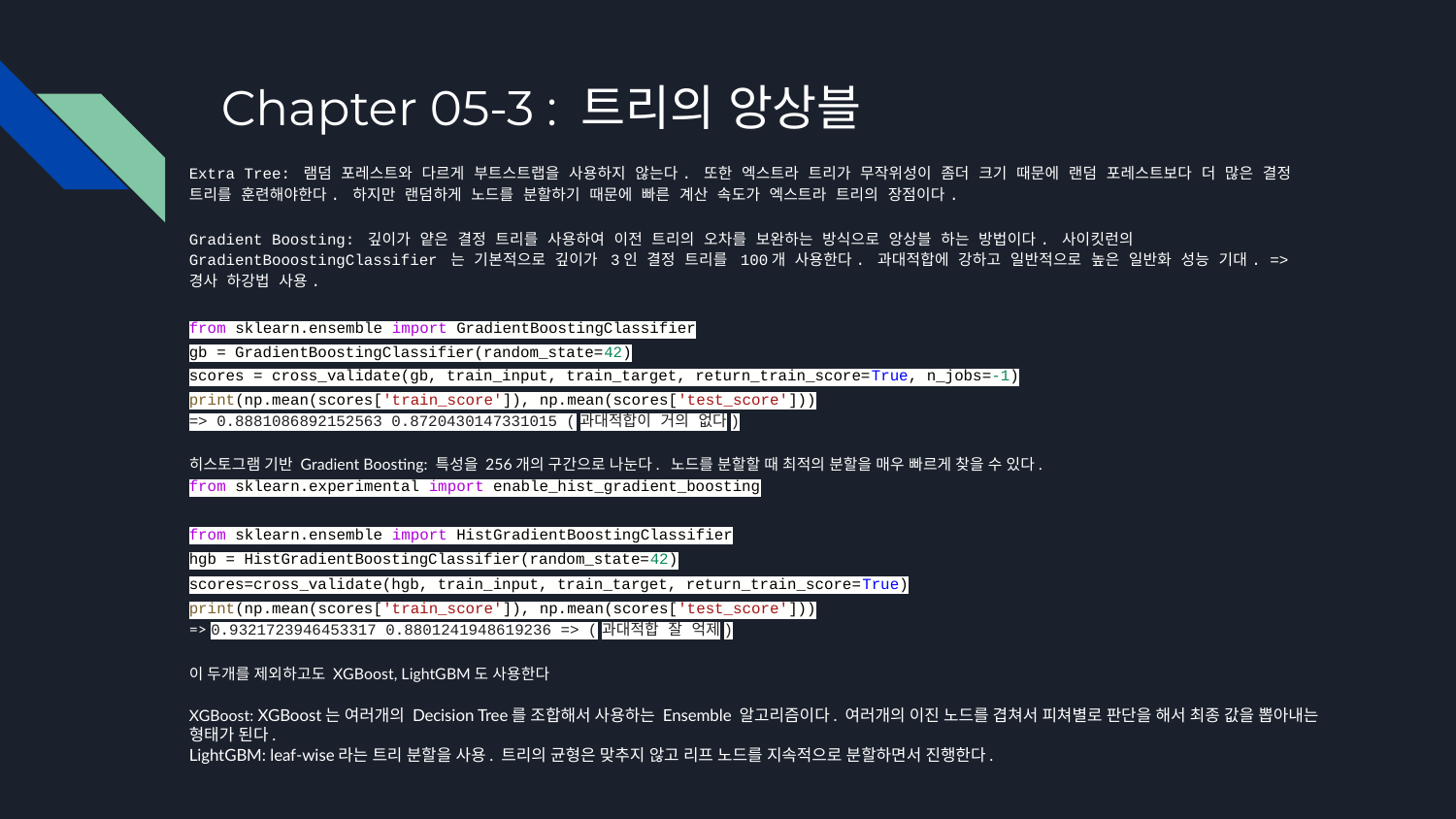

# Chapter 05-3 : 트리의 앙상블

Extra Tree: 램덤 포레스트와 다르게 부트스트랩을 사용하지 않는다. 또한 엑스트라 트리가 무작위성이 좀더 크기 때문에 랜덤 포레스트보다 더 많은 결정 트리를 훈련해야한다. 하지만 랜덤하게 노드를 분할하기 때문에 빠른 계산 속도가 엑스트라 트리의 장점이다.
Gradient Boosting: 깊이가 얕은 결정 트리를 사용하여 이전 트리의 오차를 보완하는 방식으로 앙상블 하는 방법이다. 사이킷런의 GradientBooostingClassifier 는 기본적으로 깊이가 3인 결정 트리를 100개 사용한다. 과대적합에 강하고 일반적으로 높은 일반화 성능 기대. => 경사 하강법 사용.
from sklearn.ensemble import GradientBoostingClassifier
gb = GradientBoostingClassifier(random_state=42)
scores = cross_validate(gb, train_input, train_target, return_train_score=True, n_jobs=-1)
print(np.mean(scores['train_score']), np.mean(scores['test_score']))
=> 0.8881086892152563 0.8720430147331015 (과대적합이 거의 없다)
히스토그램 기반 Gradient Boosting: 특성을 256개의 구간으로 나눈다.  노드를 분할할 때 최적의 분할을 매우 빠르게 찾을 수 있다.
from sklearn.experimental import enable_hist_gradient_boosting
from sklearn.ensemble import HistGradientBoostingClassifier
hgb = HistGradientBoostingClassifier(random_state=42)
scores=cross_validate(hgb, train_input, train_target, return_train_score=True)
print(np.mean(scores['train_score']), np.mean(scores['test_score']))
=> 0.9321723946453317 0.8801241948619236 => (과대적합 잘 억제)
이 두개를 제외하고도 XGBoost, LightGBM도 사용한다
XGBoost: XGBoost는 여러개의 Decision Tree를 조합해서 사용하는 Ensemble 알고리즘이다. 여러개의 이진 노드를 겹쳐서 피쳐별로 판단을 해서 최종 값을 뽑아내는 형태가 된다.
LightGBM: leaf-wise라는 트리 분할을 사용. 트리의 균형은 맞추지 않고 리프 노드를 지속적으로 분할하면서 진행한다.